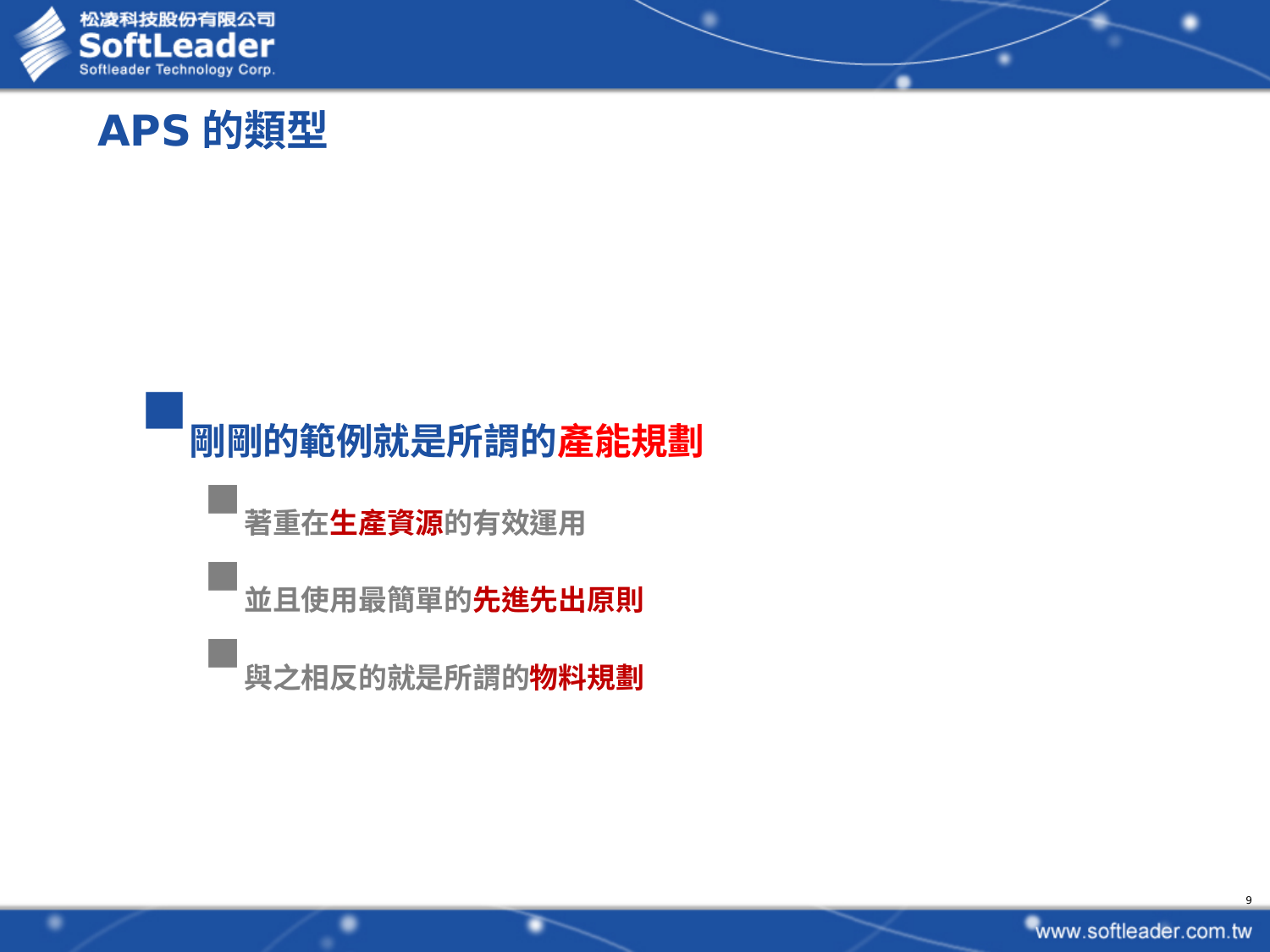

# APS的類型

剛剛的範例就是所謂的產能規劃
著重在生產資源的有效運用
並且使用最簡單的先進先出原則
與之相反的就是所謂的物料規劃

9